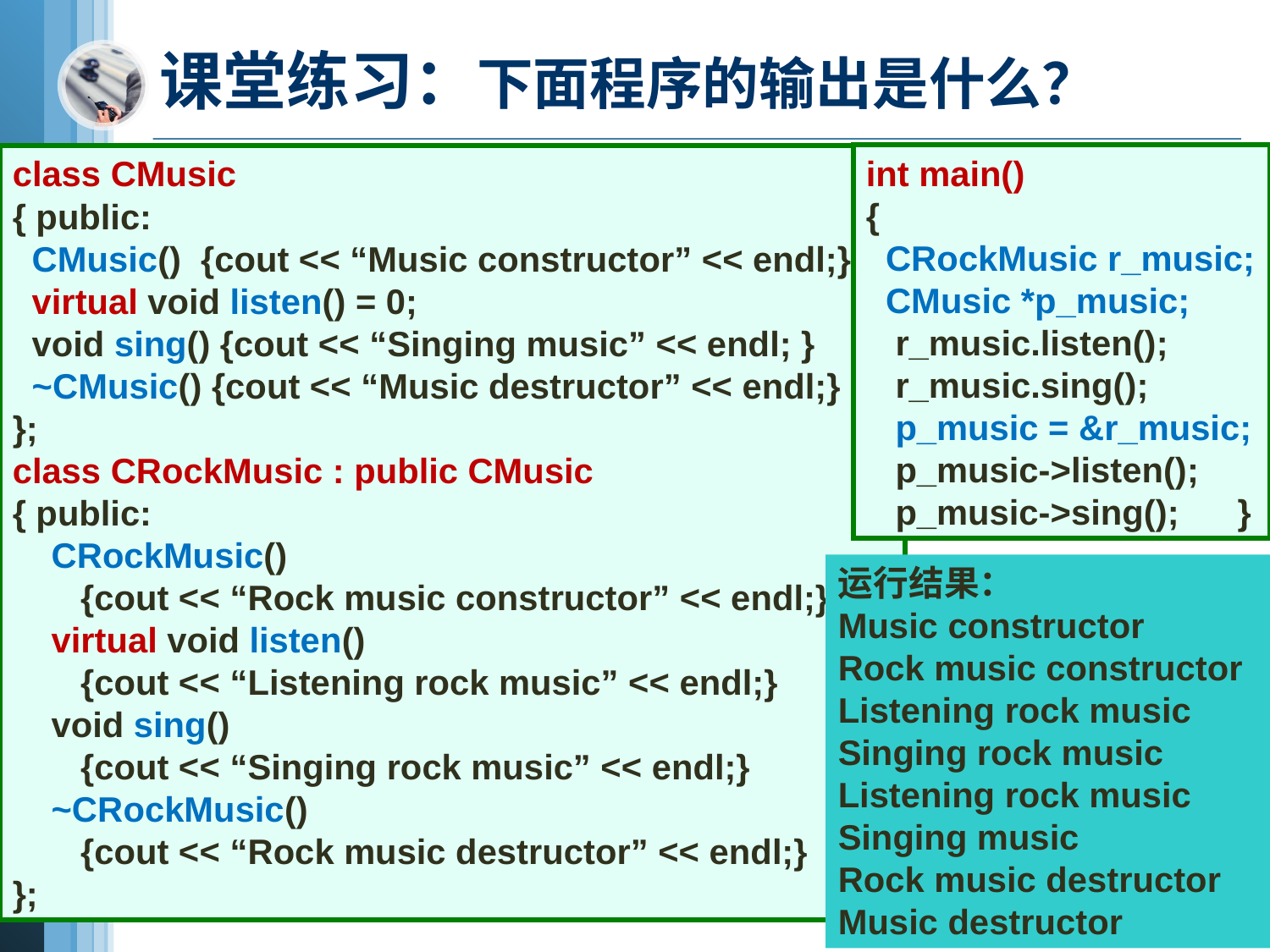

# 课堂练习：下面程序的输出是什么？
int main()
{
  CRockMusic r_music;
  CMusic *p_music;
   r_music.listen();
   r_music.sing();
   p_music = &r_music;
   p_music->listen();
   p_music->sing();      }
class CMusic
{ public:
  CMusic()  {cout << “Music constructor” << endl;}
  virtual void listen() = 0;
  void sing() {cout << “Singing music” << endl; }
  ~CMusic() {cout << “Music destructor” << endl;}
};
class CRockMusic : public CMusic
{ public:
    CRockMusic()
       {cout << “Rock music constructor” << endl;}
    virtual void listen()
       {cout << “Listening rock music” << endl;}
    void sing()
       {cout << “Singing rock music” << endl;}
    ~CRockMusic()
       {cout << “Rock music destructor” << endl;}
};
运行结果：
Music constructor
Rock music constructor
Listening rock music
Singing rock music
Listening rock music
Singing music
Rock music destructor
Music destructor